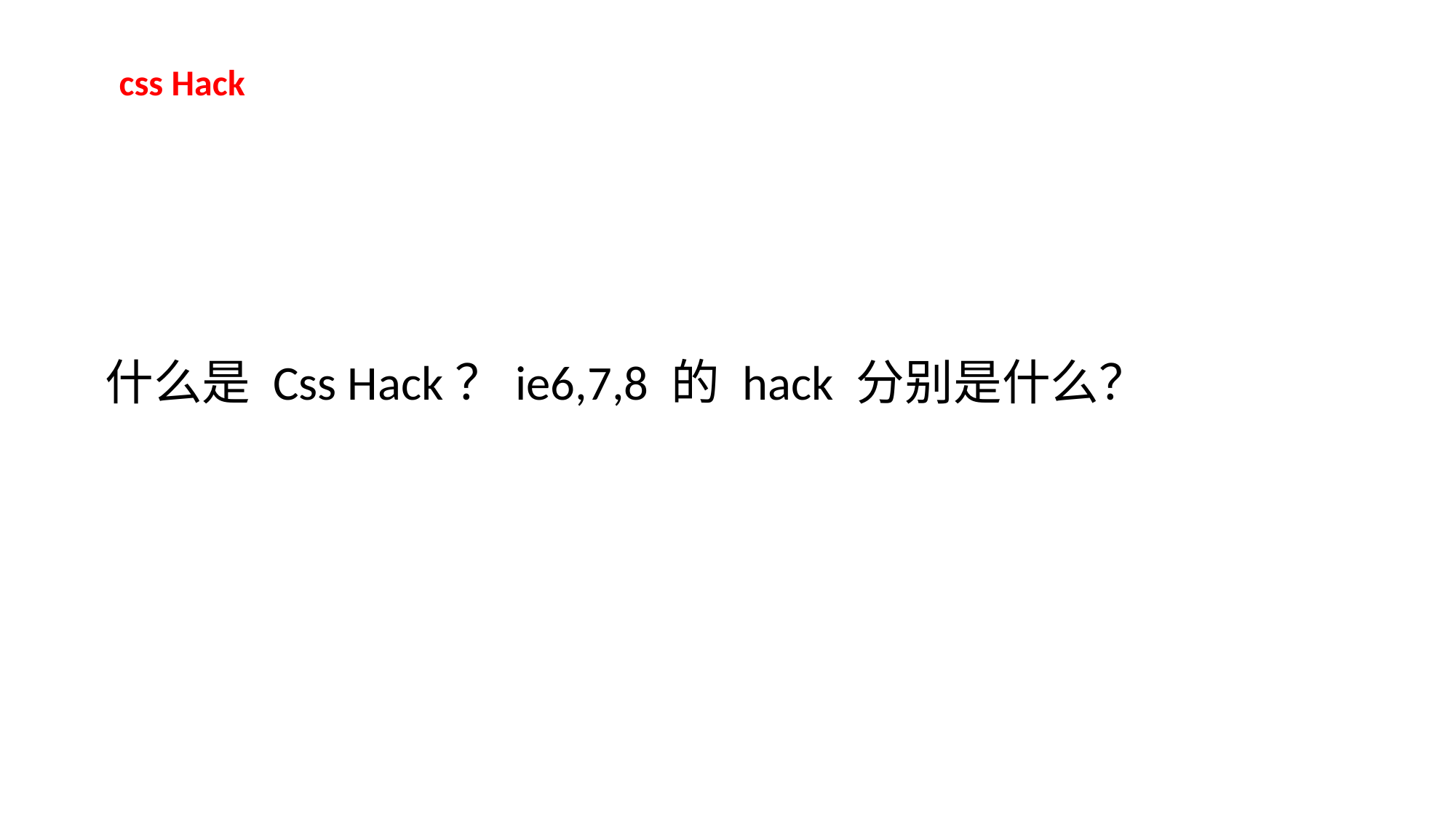

css Hack

什么是 Css Hack？ie6,7,8 的 hack 分别是什么？